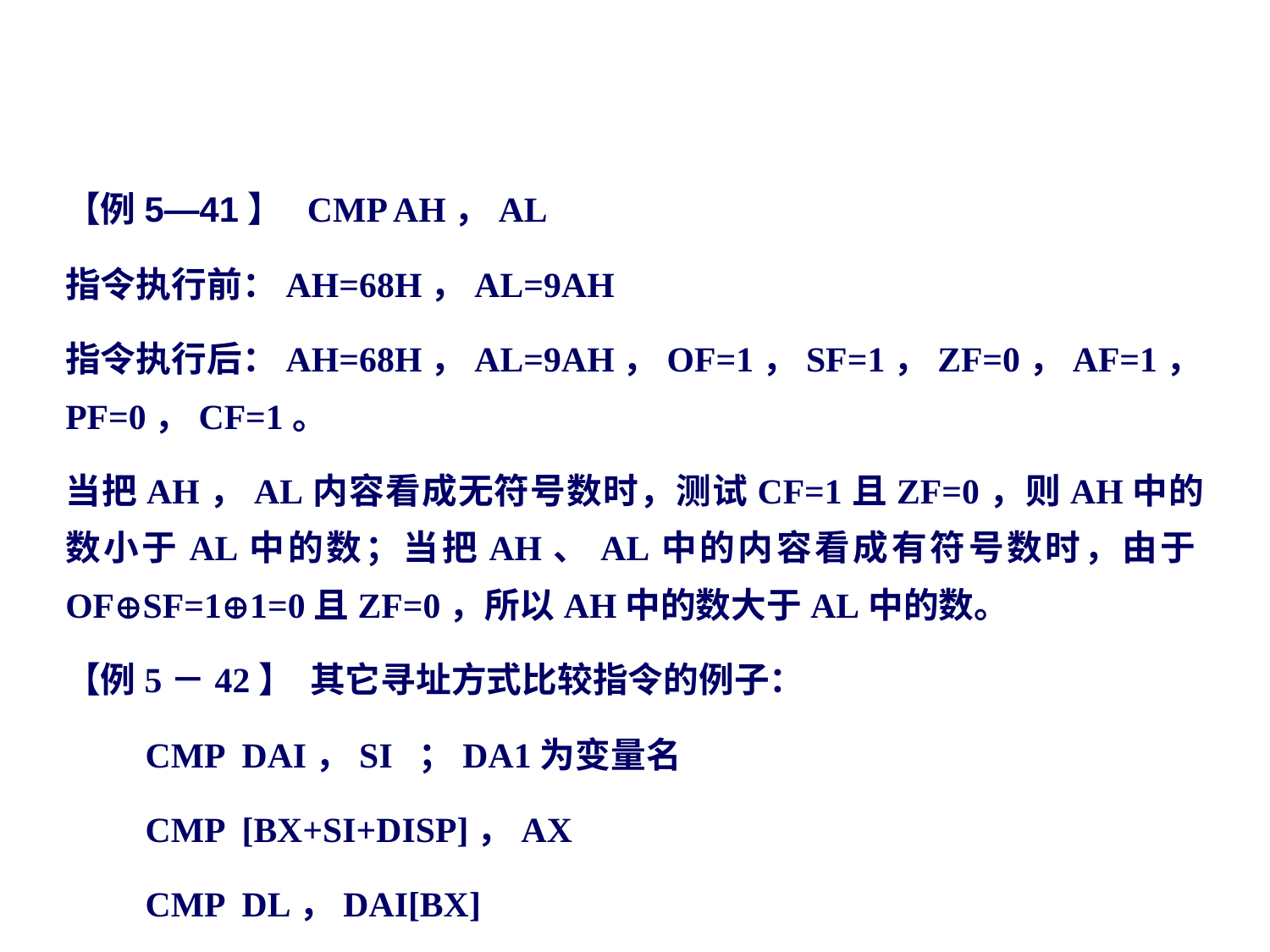

#
【例5—41】  CMP AH，AL
指令执行前：AH=68H，AL=9AH
指令执行后：AH=68H，AL=9AH，OF=1，SF=1，ZF=0，AF=1，PF=0，CF=1。
当把AH，AL内容看成无符号数时，测试CF=1且ZF=0，则AH中的数小于AL中的数；当把AH、AL中的内容看成有符号数时，由于OF⊕SF=1⊕1=0且ZF=0，所以AH中的数大于AL中的数。
【例5－42】  其它寻址方式比较指令的例子：
         CMP  DAI，SI  ；DA1为变量名
         CMP  [BX+SI+DISP]，AX
         CMP  DL，DAI[BX]